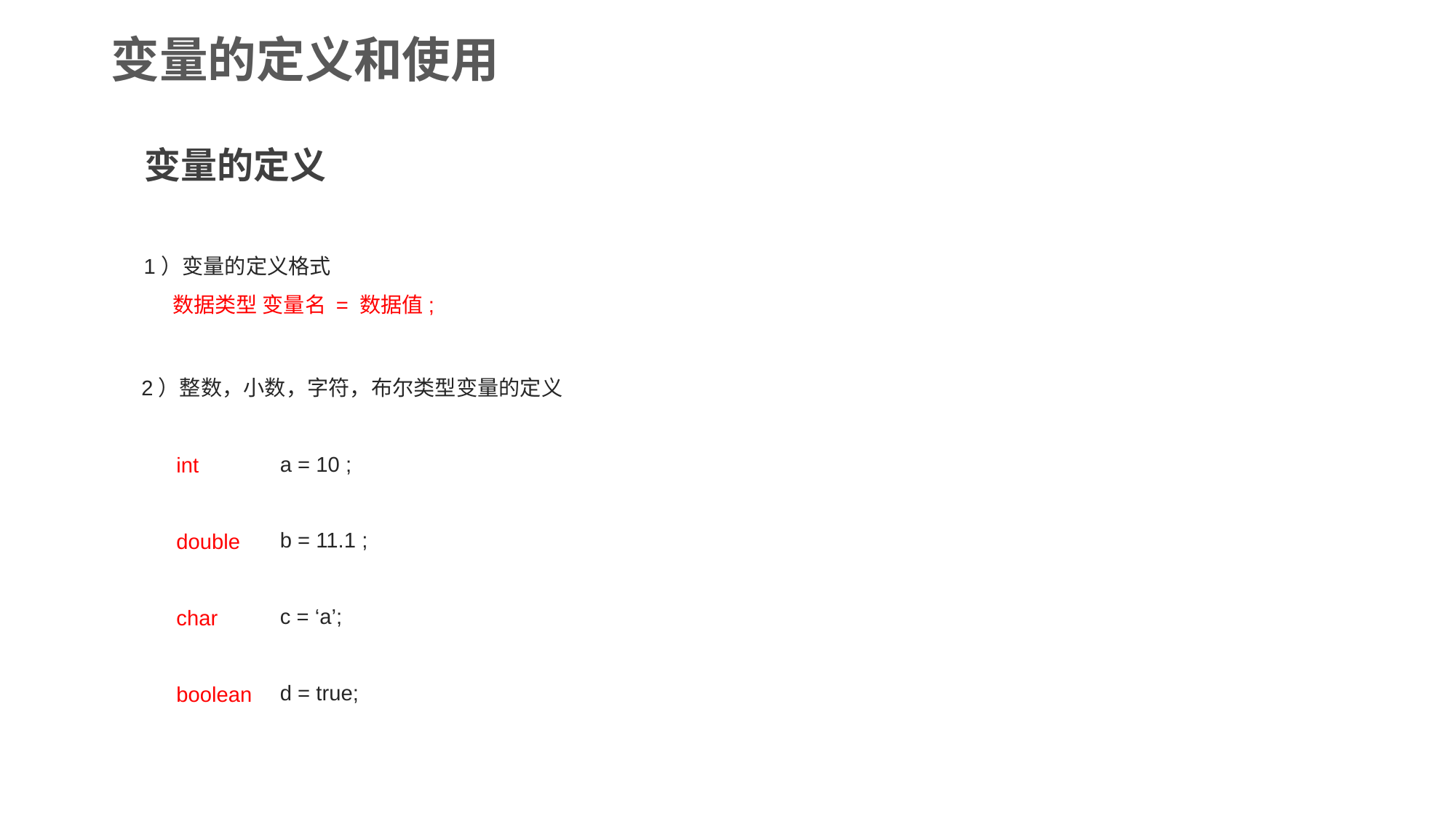

变量的定义和使用
变量的定义
1）变量的定义格式
     数据类型 变量名 = 数据值;
2）整数，小数，字符，布尔类型变量的定义
a = 10 ;

b = 11.1 ;

c = ‘a’;

d = true;
int

double

char

boolean